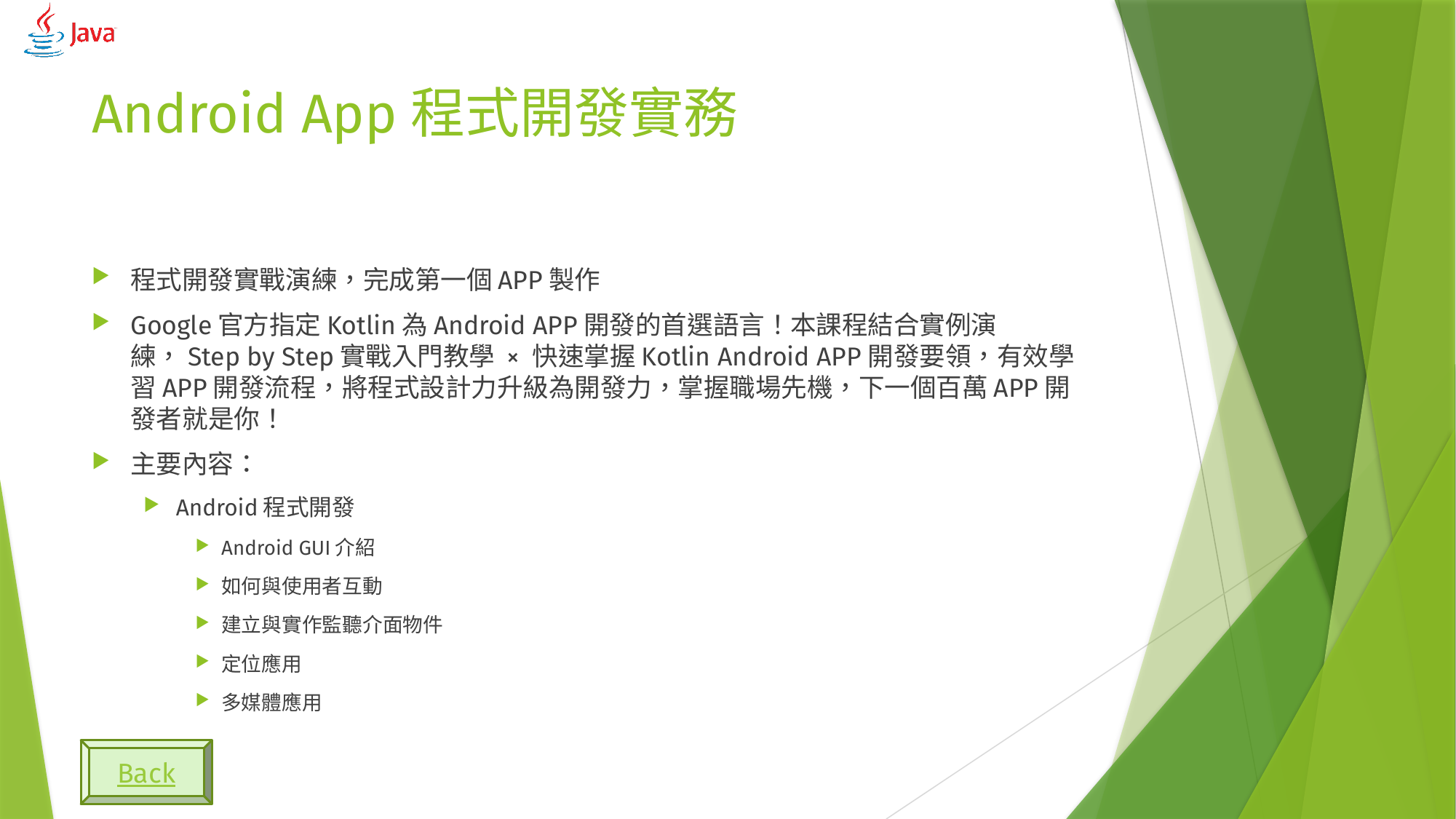

# Android App程式開發實務
程式開發實戰演練，完成第一個APP製作
Google官方指定Kotlin為Android APP開發的首選語言！本課程結合實例演練，Step by Step實戰入門教學 × 快速掌握Kotlin Android APP開發要領，有效學習APP開發流程，將程式設計力升級為開發力，掌握職場先機，下一個百萬APP開發者就是你！
主要內容：
Android程式開發
Android GUI介紹
如何與使用者互動
建立與實作監聽介面物件
定位應用
多媒體應用
Back